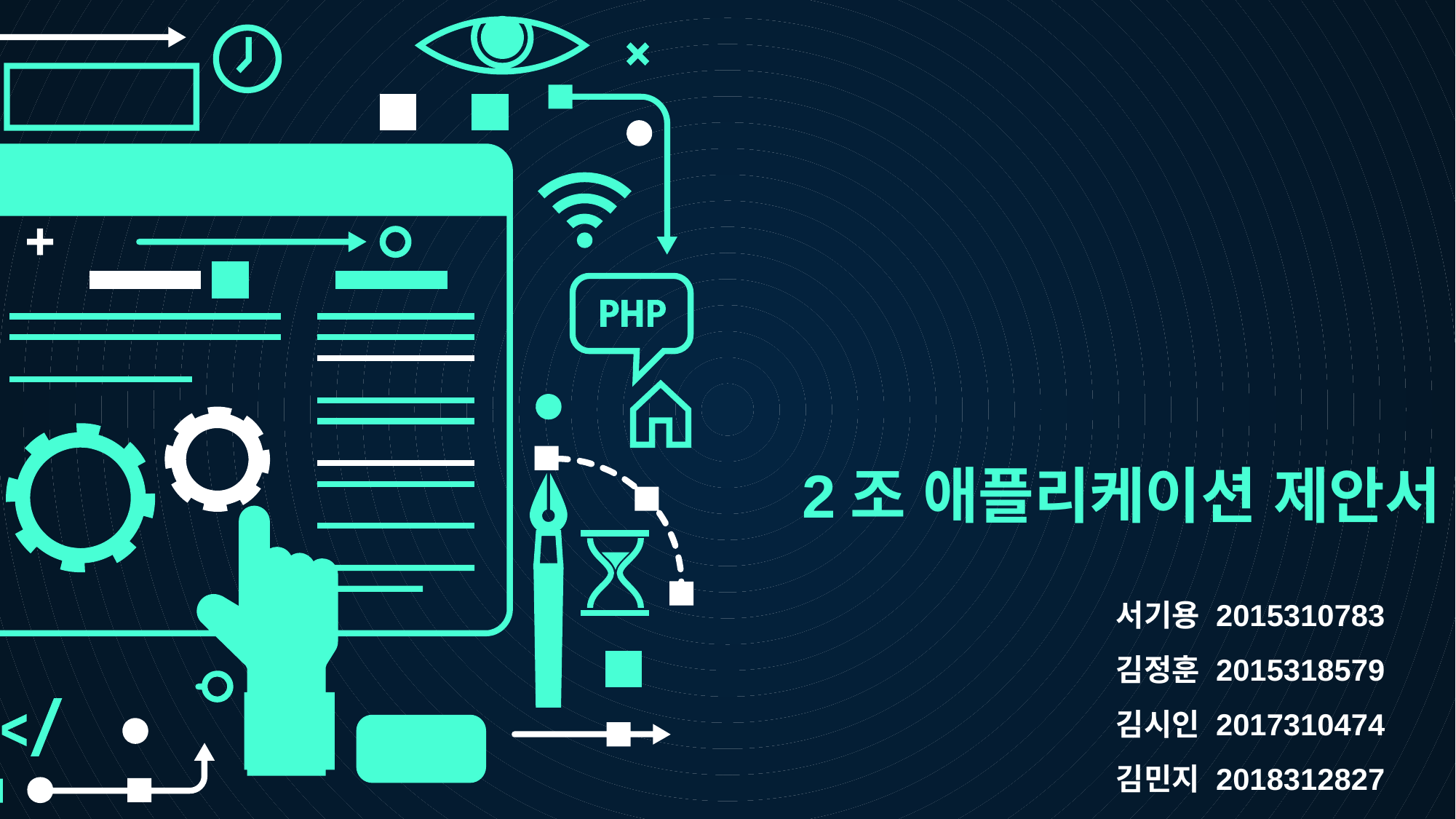

# 2조 애플리케이션 제안서

서기용 2015310783
김정훈 2015318579
김시인 2017310474
김민지 2018312827